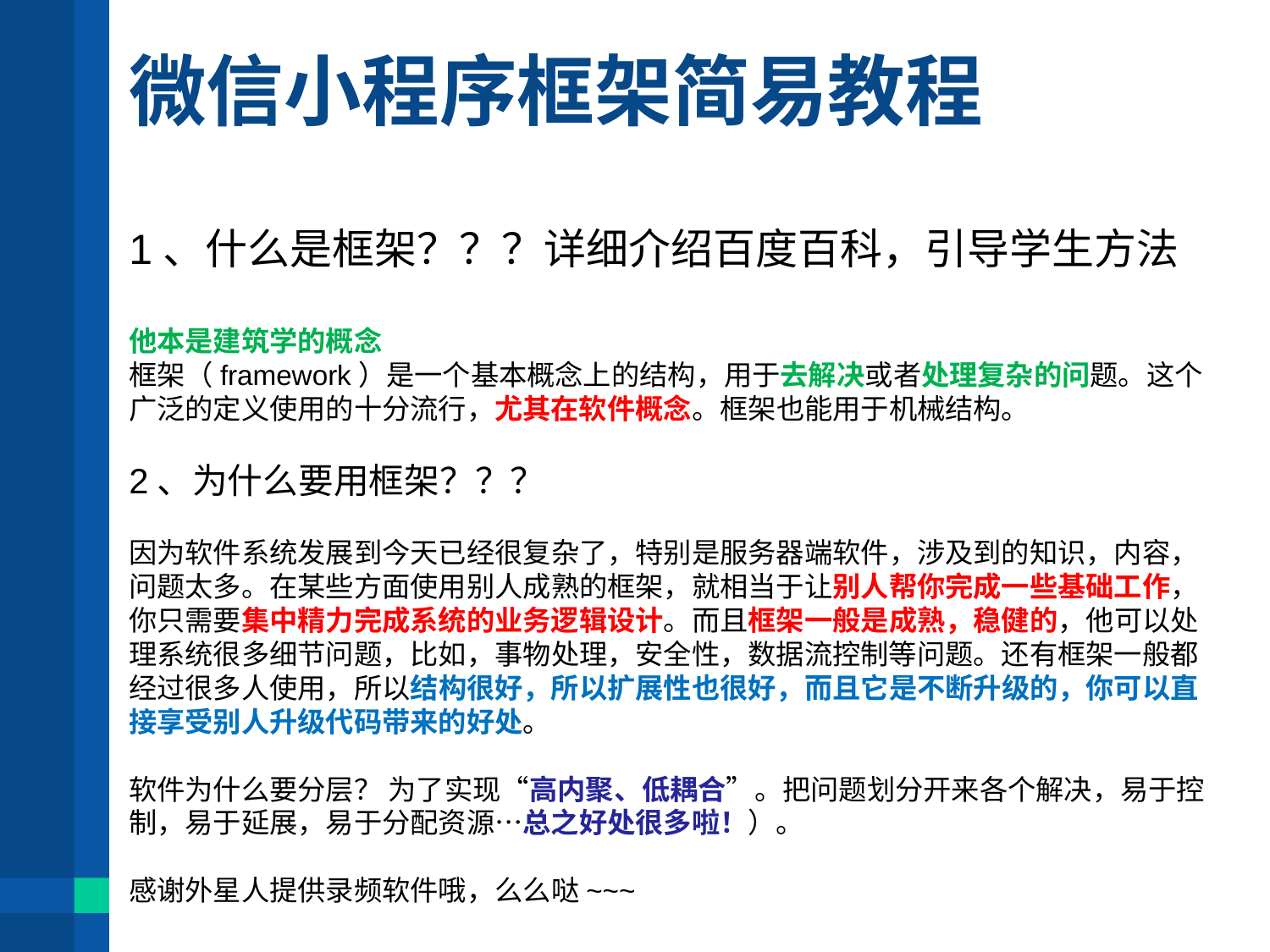

# 微信小程序框架简易教程
1、什么是框架？？？详细介绍百度百科，引导学生方法

他本是建筑学的概念
框架（framework）是一个基本概念上的结构，用于去解决或者处理复杂的问题。这个广泛的定义使用的十分流行，尤其在软件概念。框架也能用于机械结构。

2、为什么要用框架？？？

因为软件系统发展到今天已经很复杂了，特别是服务器端软件，涉及到的知识，内容，问题太多。在某些方面使用别人成熟的框架，就相当于让别人帮你完成一些基础工作，你只需要集中精力完成系统的业务逻辑设计。而且框架一般是成熟，稳健的，他可以处理系统很多细节问题，比如，事物处理，安全性，数据流控制等问题。还有框架一般都经过很多人使用，所以结构很好，所以扩展性也很好，而且它是不断升级的，你可以直接享受别人升级代码带来的好处。

软件为什么要分层？ 为了实现“高内聚、低耦合”。把问题划分开来各个解决，易于控制，易于延展，易于分配资源…总之好处很多啦！）。

感谢外星人提供录频软件哦，么么哒~~~